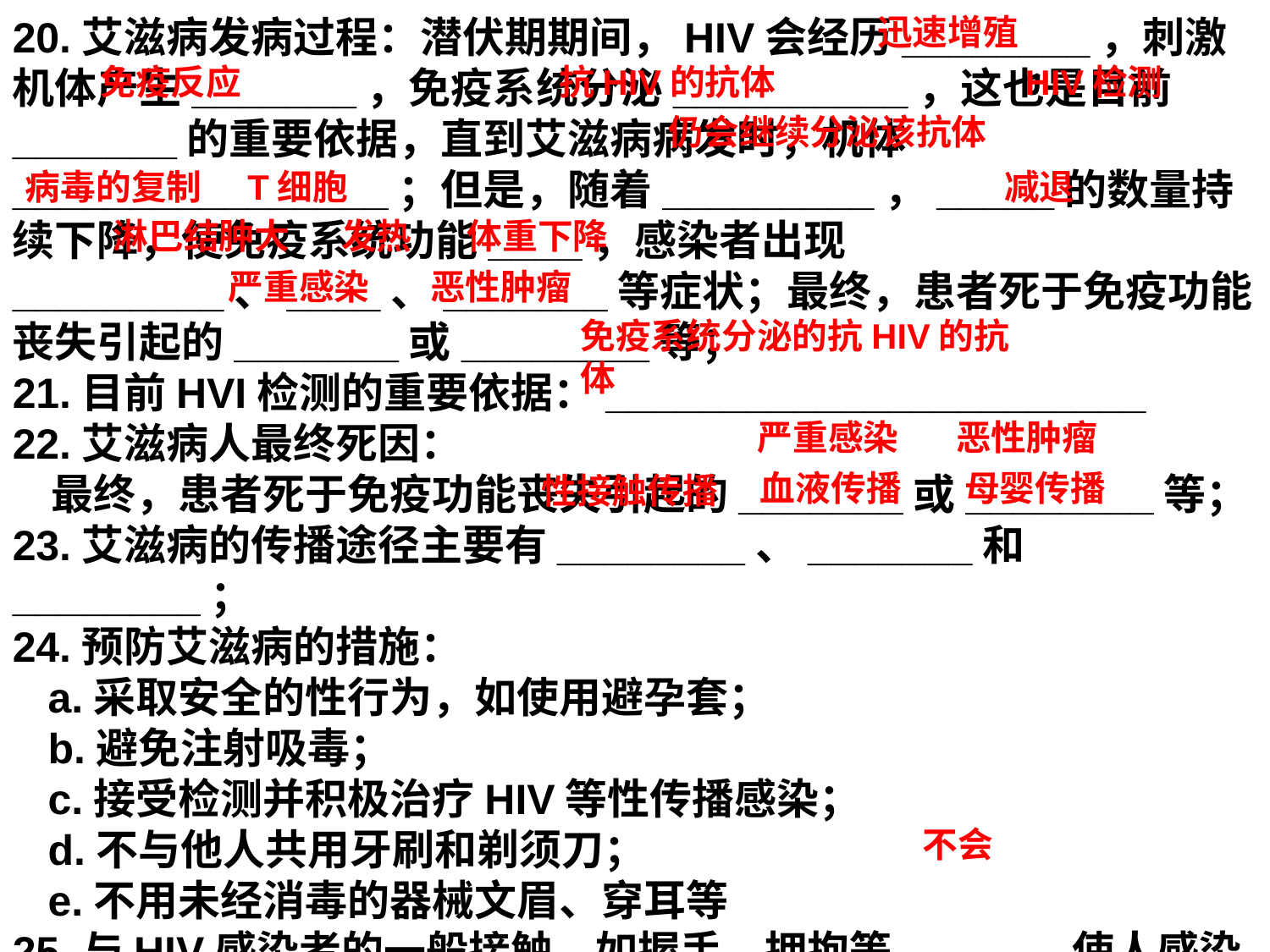

20.艾滋病发病过程：潜伏期期间，HIV会经历________，刺激机体产生_______，免疫系统分泌__________，这也是目前_______的重要依据，直到艾滋病病发时，机体________________；但是，随着_________，_____的数量持续下降，使免疫系统功能____，感染者出现_________、____、_______等症状；最终，患者死于免疫功能丧失引起的_______或________等；
21.目前HVI检测的重要依据：_______________________
22.艾滋病人最终死因：
   最终，患者死于免疫功能丧失引起的_______或________等；
23.艾滋病的传播途径主要有________、_______和________；
24.预防艾滋病的措施：
   a.采取安全的性行为，如使用避孕套；
   b.避免注射吸毒；
   c.接受检测并积极治疗HIV等性传播感染；
   d.不与他人共用牙刷和剃须刀；
   e.不用未经消毒的器械文眉、穿耳等
25.与HIV感染者的一般接触，如握手、拥抱等，_____使人感染HIV；
在日常生活中，对待艾滋病病人应该少一份歧视，多一分关爱；
迅速增殖
免疫反应
抗HIV的抗体
HIV检测
仍会继续分泌该抗体
病毒的复制
T细胞
减退
淋巴结肿大
发热
体重下降
严重感染
恶性肿瘤
免疫系统分泌的抗HIV的抗体
严重感染
恶性肿瘤
血液传播
母婴传播
性接触传播
不会